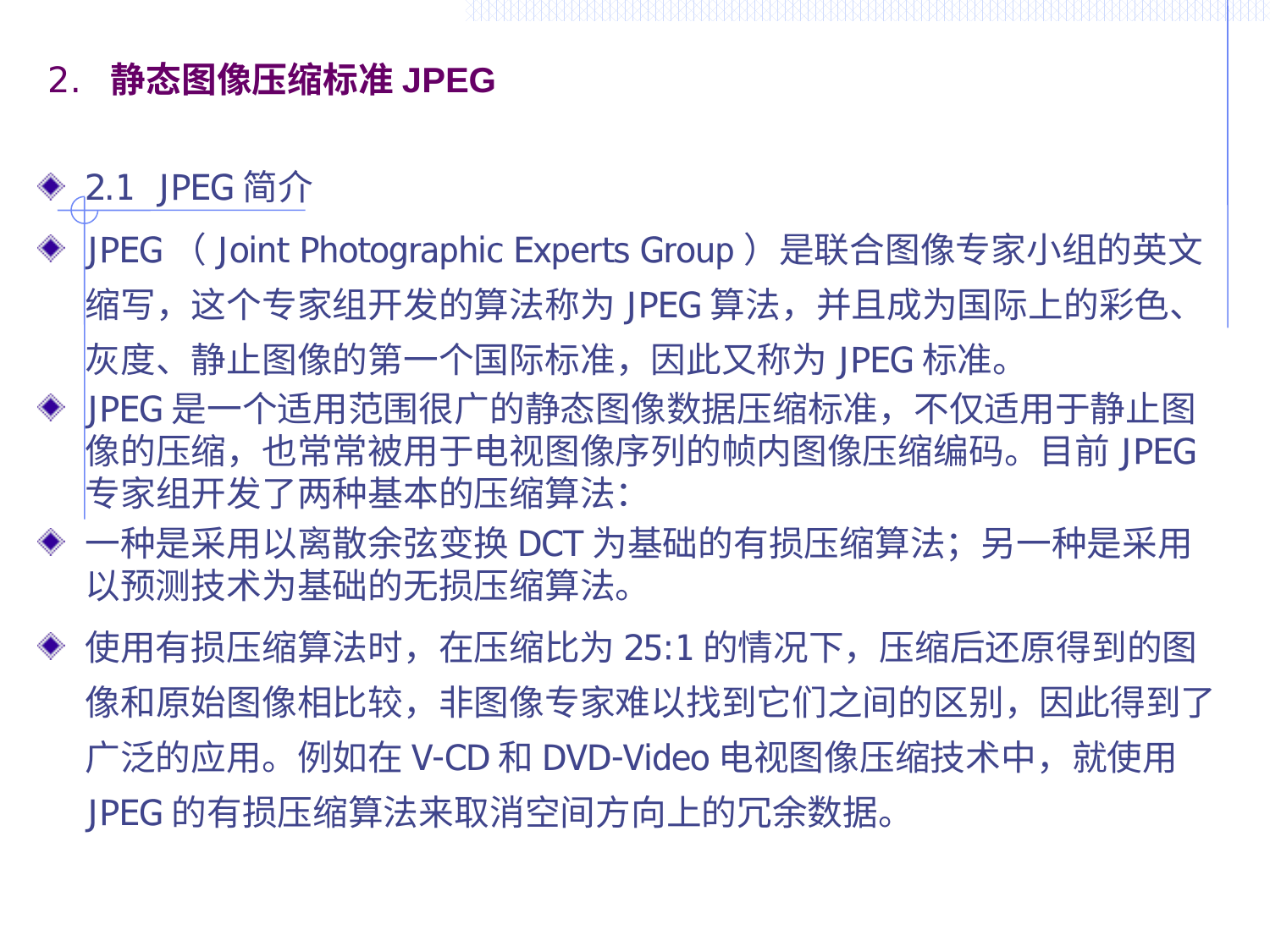

# 2.  静态图像压缩标准JPEG
2.1  JPEG简介
JPEG（Joint Photographic Experts Group）是联合图像专家小组的英文缩写，这个专家组开发的算法称为JPEG算法，并且成为国际上的彩色、灰度、静止图像的第一个国际标准，因此又称为JPEG标准。
JPEG是一个适用范围很广的静态图像数据压缩标准，不仅适用于静止图像的压缩，也常常被用于电视图像序列的帧内图像压缩编码。目前JPEG专家组开发了两种基本的压缩算法：
一种是采用以离散余弦变换DCT为基础的有损压缩算法；另一种是采用以预测技术为基础的无损压缩算法。
使用有损压缩算法时，在压缩比为25:1的情况下，压缩后还原得到的图像和原始图像相比较，非图像专家难以找到它们之间的区别，因此得到了广泛的应用。例如在V-CD和DVD-Video电视图像压缩技术中，就使用JPEG的有损压缩算法来取消空间方向上的冗余数据。